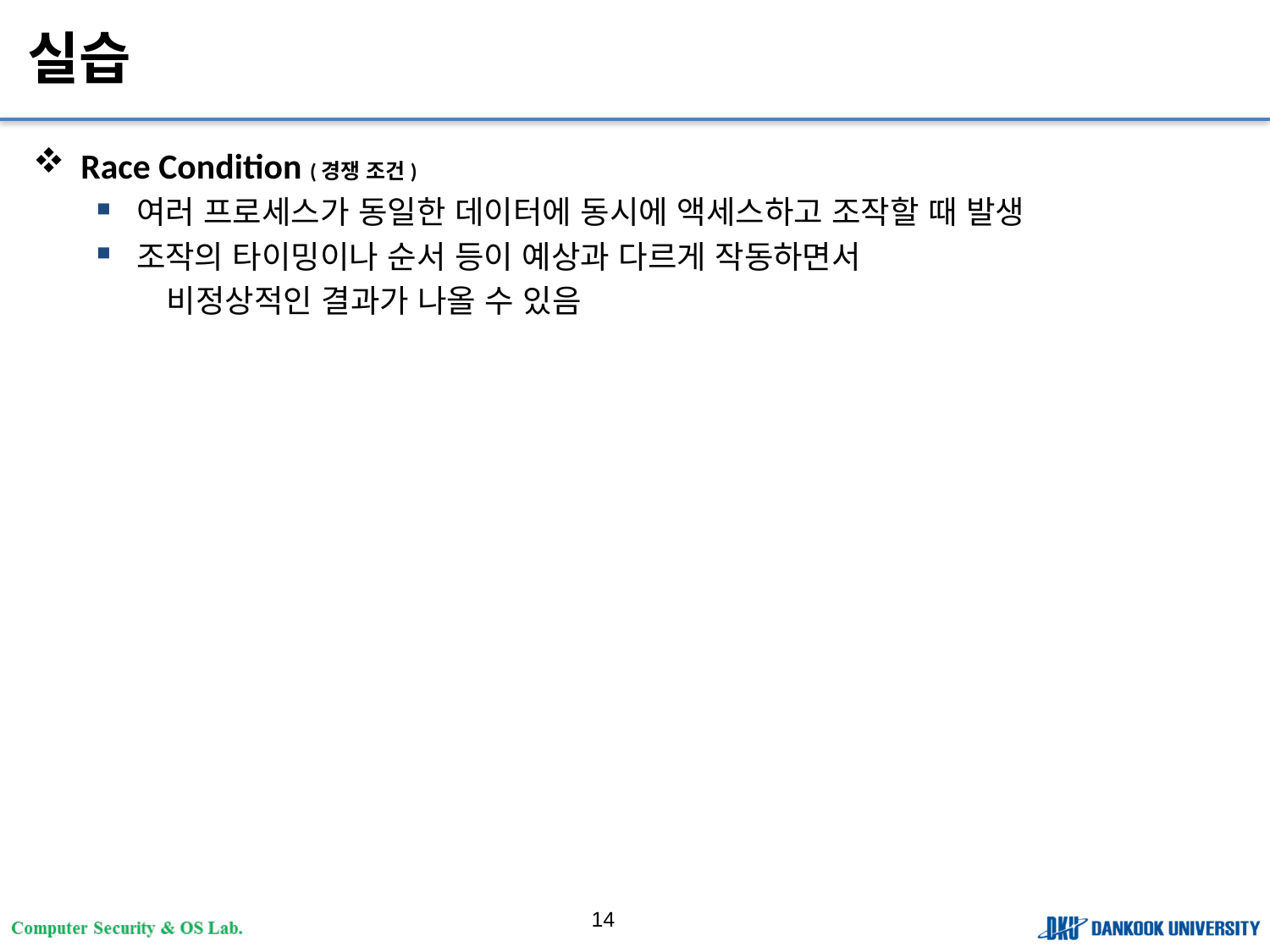

# 실습
Race Condition (경쟁 조건)
여러 프로세스가 동일한 데이터에 동시에 액세스하고 조작할 때 발생
조작의 타이밍이나 순서 등이 예상과 다르게 작동하면서
       비정상적인 결과가 나올 수 있음

14